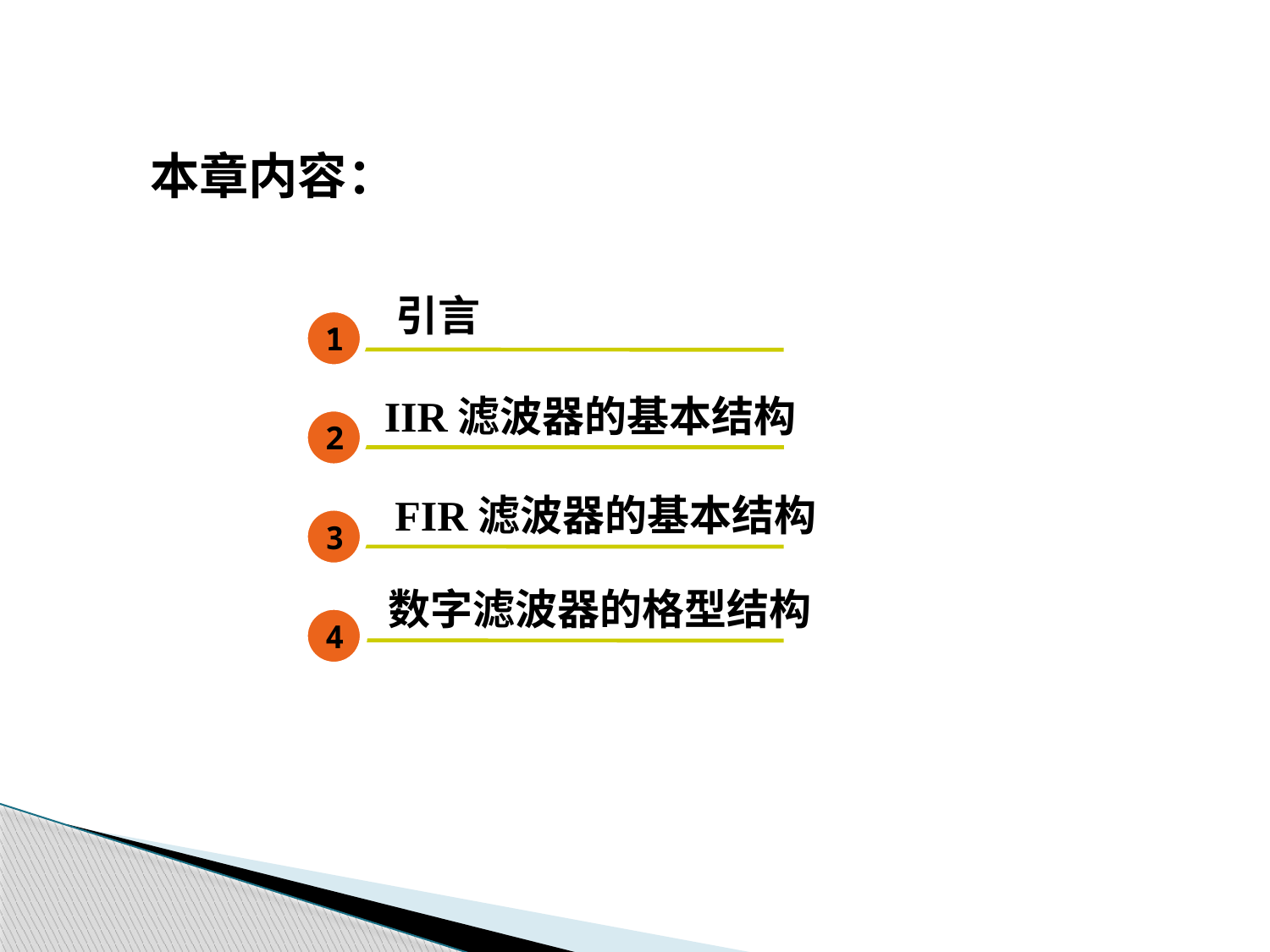

本章内容：
  引言
1
2
3
4
IIR滤波器的基本结构
 FIR滤波器的基本结构
数字滤波器的格型结构